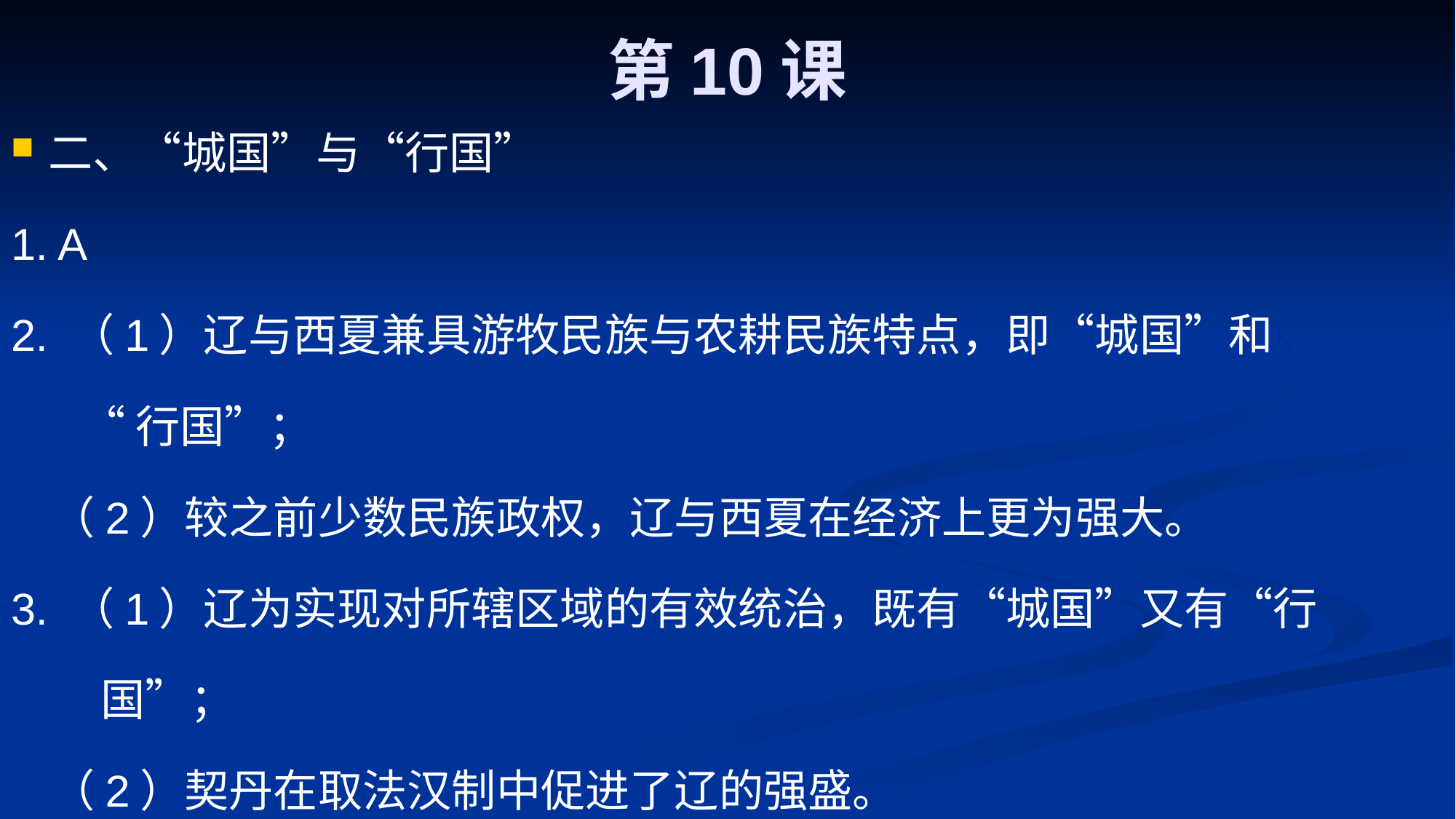

# 第10课
二、“城国”与“行国”
1. A
2. （1）辽与西夏兼具游牧民族与农耕民族特点，即“城国”和
       “行国”；
   （2）较之前少数民族政权，辽与西夏在经济上更为强大。
3. （1）辽为实现对所辖区域的有效统治，既有“城国”又有“行
        国”；
   （2）契丹在取法汉制中促进了辽的强盛。